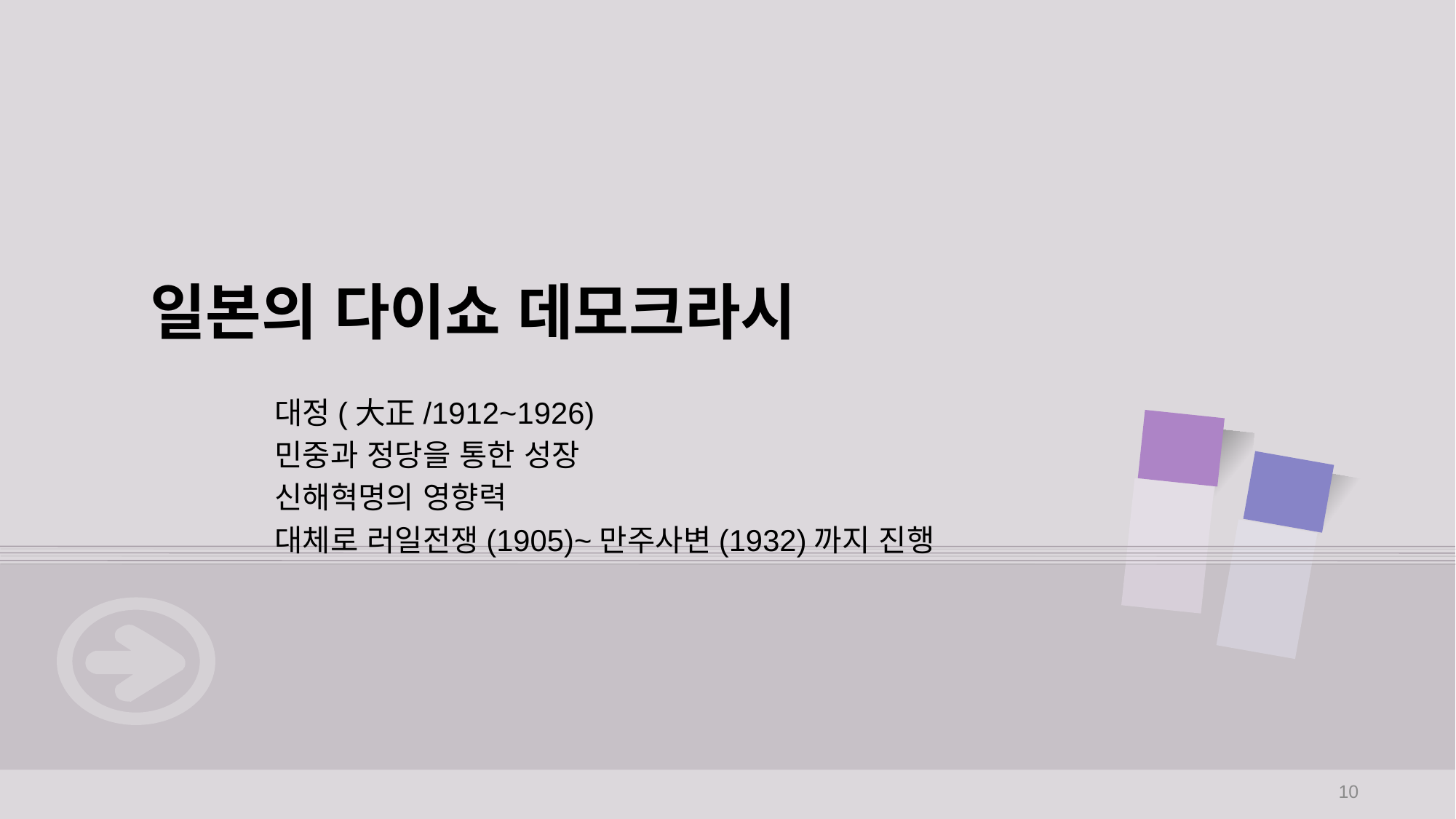

# 일본의 다이쇼 데모크라시
대정(大正/1912~1926)
민중과 정당을 통한 성장
신해혁명의 영향력
대체로 러일전쟁(1905)~만주사변(1932)까지 진행
10